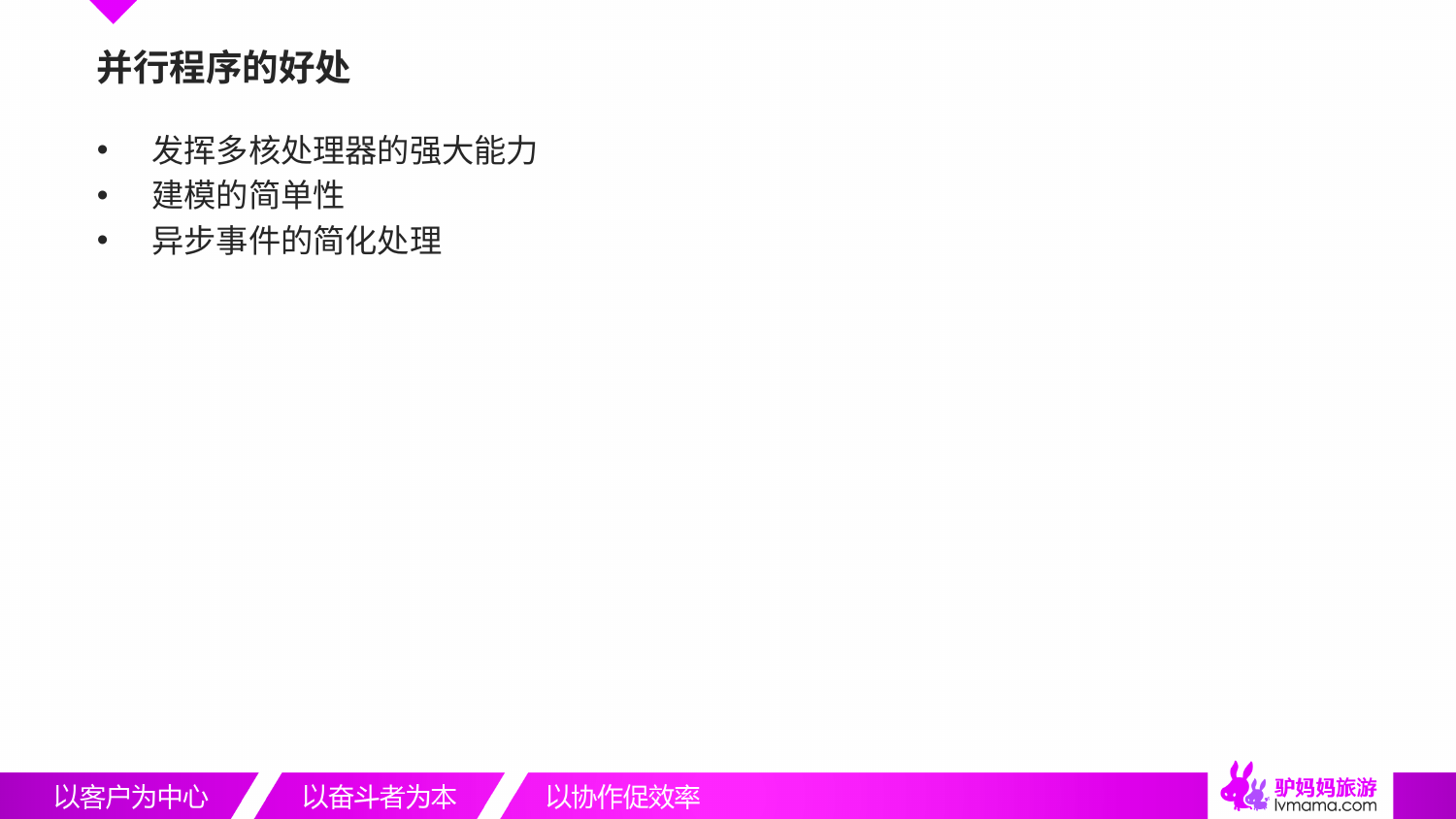

# 并行程序的好处
发挥多核处理器的强大能力
建模的简单性
异步事件的简化处理